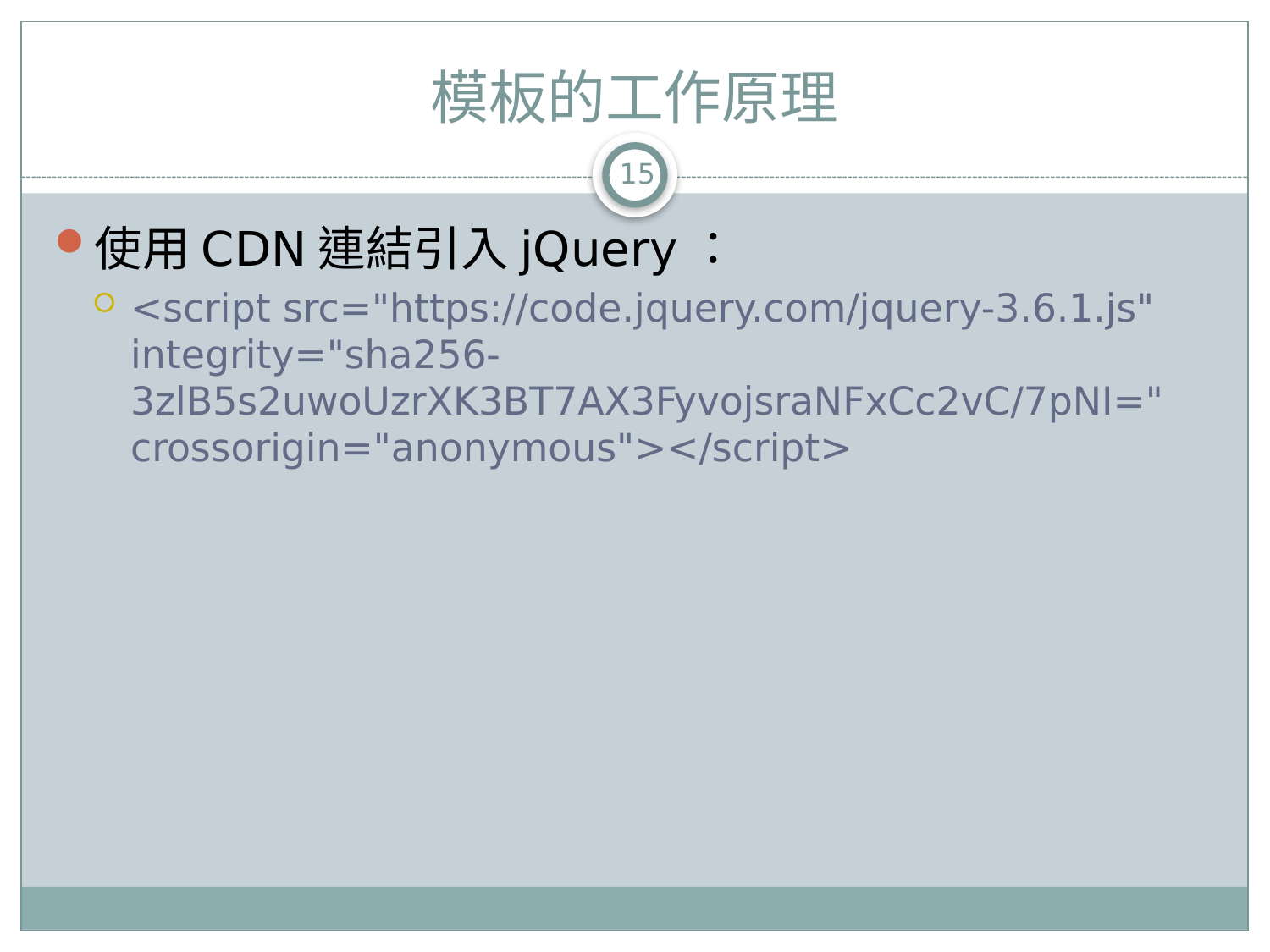

# 模板的工作原理
15
使用CDN連結引入jQuery：
<script src="https://code.jquery.com/jquery-3.6.1.js" integrity="sha256-3zlB5s2uwoUzrXK3BT7AX3FyvojsraNFxCc2vC/7pNI=" crossorigin="anonymous"></script>